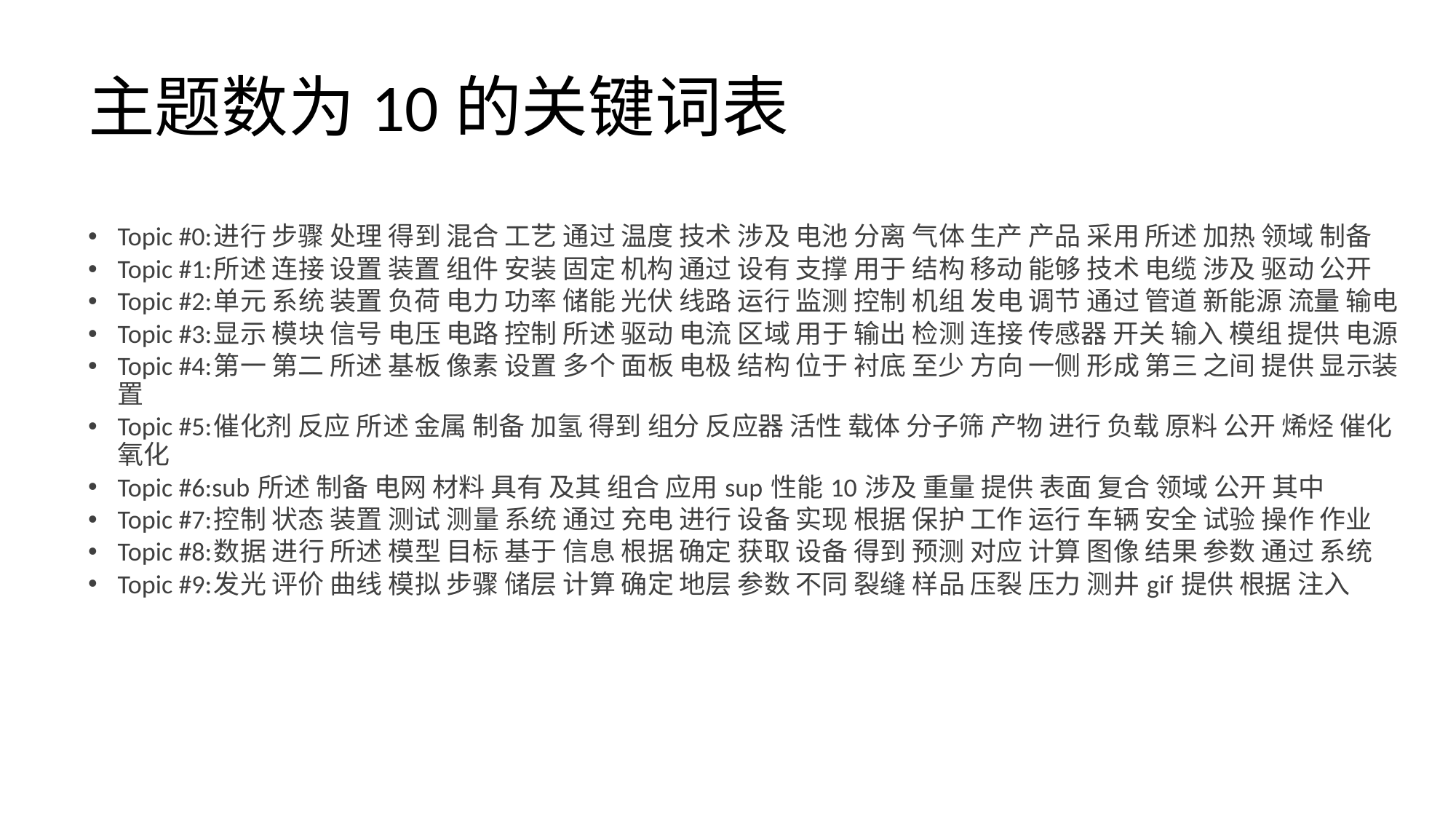

# 主题数为10的关键词表
Topic #0:进行 步骤 处理 得到 混合 工艺 通过 温度 技术 涉及 电池 分离 气体 生产 产品 采用 所述 加热 领域 制备
Topic #1:所述 连接 设置 装置 组件 安装 固定 机构 通过 设有 支撑 用于 结构 移动 能够 技术 电缆 涉及 驱动 公开
Topic #2:单元 系统 装置 负荷 电力 功率 储能 光伏 线路 运行 监测 控制 机组 发电 调节 通过 管道 新能源 流量 输电
Topic #3:显示 模块 信号 电压 电路 控制 所述 驱动 电流 区域 用于 输出 检测 连接 传感器 开关 输入 模组 提供 电源
Topic #4:第一 第二 所述 基板 像素 设置 多个 面板 电极 结构 位于 衬底 至少 方向 一侧 形成 第三 之间 提供 显示装置
Topic #5:催化剂 反应 所述 金属 制备 加氢 得到 组分 反应器 活性 载体 分子筛 产物 进行 负载 原料 公开 烯烃 催化 氧化
Topic #6:sub 所述 制备 电网 材料 具有 及其 组合 应用 sup 性能 10 涉及 重量 提供 表面 复合 领域 公开 其中
Topic #7:控制 状态 装置 测试 测量 系统 通过 充电 进行 设备 实现 根据 保护 工作 运行 车辆 安全 试验 操作 作业
Topic #8:数据 进行 所述 模型 目标 基于 信息 根据 确定 获取 设备 得到 预测 对应 计算 图像 结果 参数 通过 系统
Topic #9:发光 评价 曲线 模拟 步骤 储层 计算 确定 地层 参数 不同 裂缝 样品 压裂 压力 测井 gif 提供 根据 注入